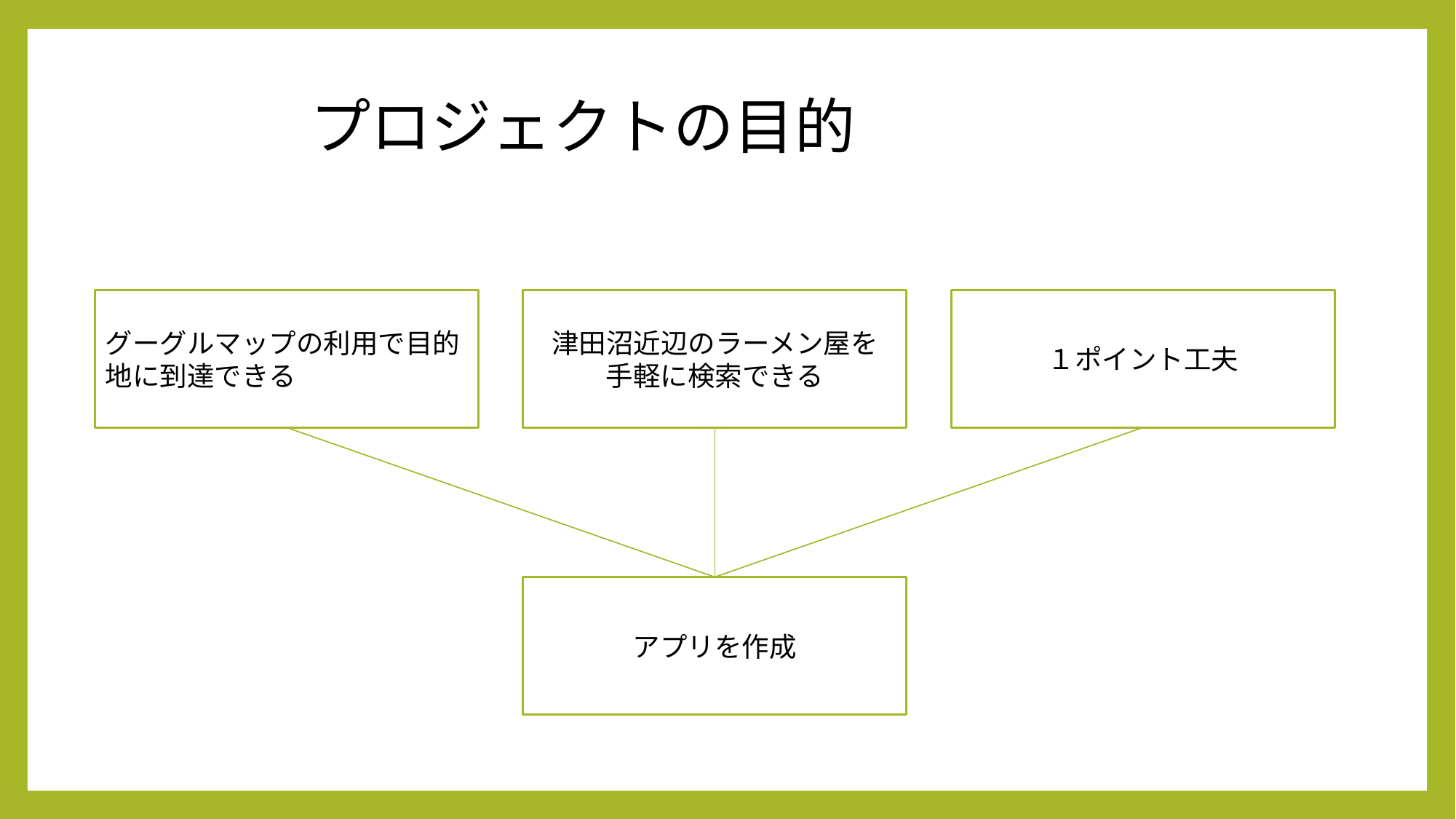

プロジェクトの目的

グーグルマップの利用で目的地に到達できる
津田沼近辺のラーメン屋を
手軽に検索できる
１ポイント工夫
アプリを作成